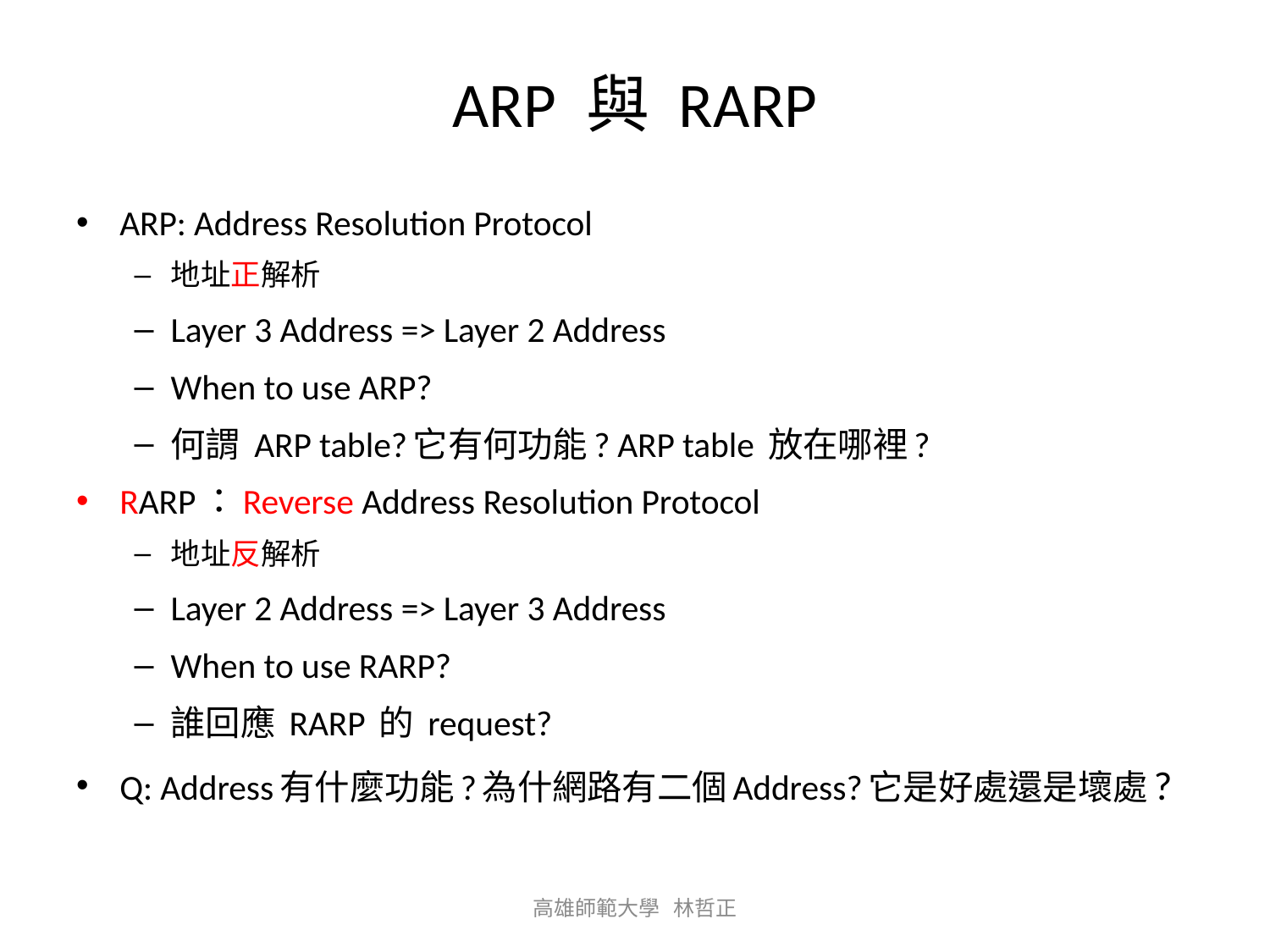

# ARP 與 RARP
ARP: Address Resolution Protocol
地址正解析
Layer 3 Address => Layer 2 Address
When to use ARP?
何謂 ARP table?它有何功能? ARP table 放在哪裡?
RARP：Reverse Address Resolution Protocol
地址反解析
Layer 2 Address => Layer 3 Address
When to use RARP?
誰回應 RARP 的 request?
Q: Address有什麼功能?為什網路有二個Address?它是好處還是壞處?

高雄師範大學  林哲正